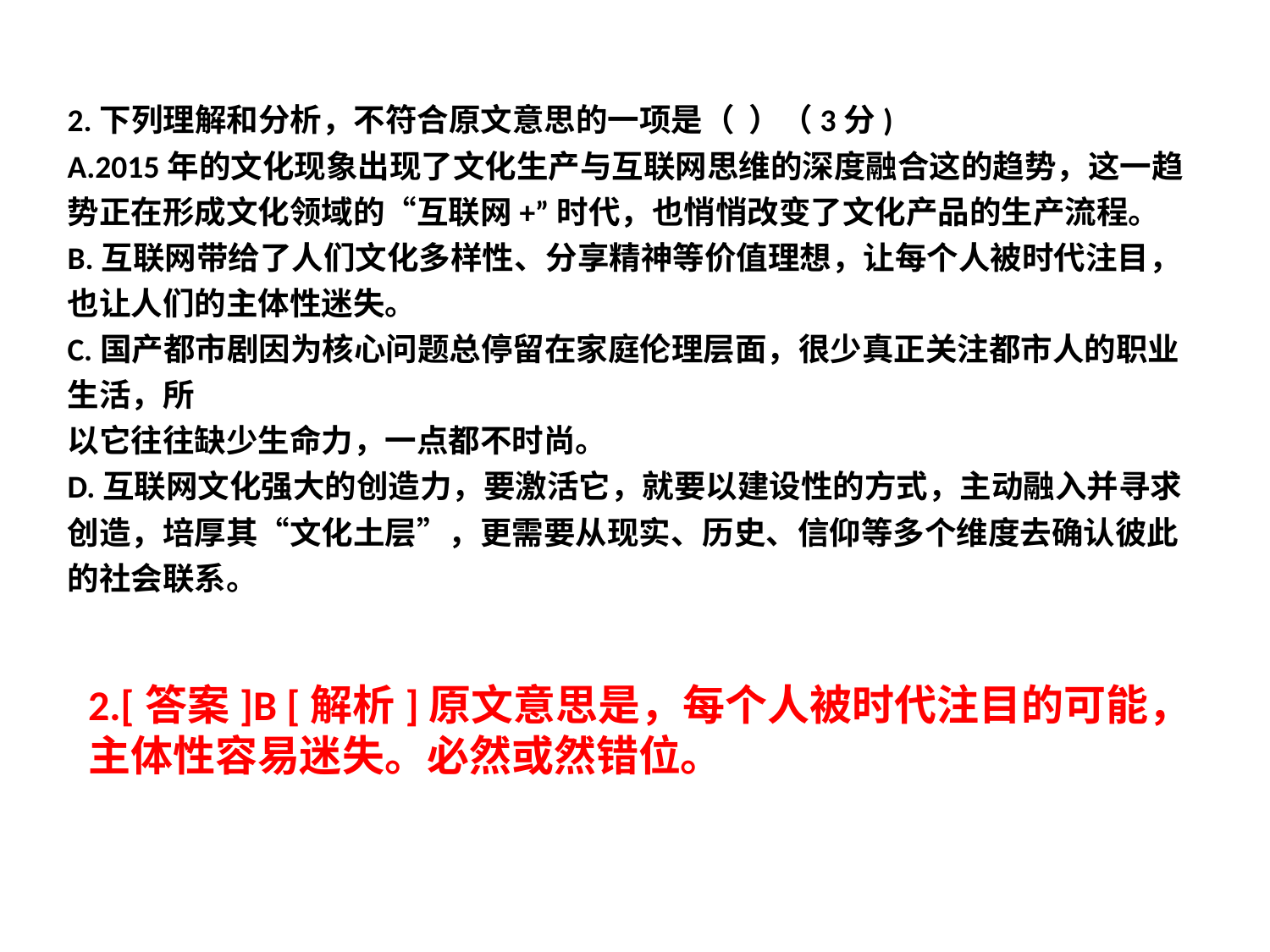

2.下列理解和分析，不符合原文意思的一项是（  ）（3分)
A.2015年的文化现象出现了文化生产与互联网思维的深度融合这的趋势，这一趋势正在形成文化领域的“互联网+”时代，也悄悄改变了文化产品的生产流程。
B.互联网带给了人们文化多样性、分享精神等价值理想，让每个人被时代注目，也让人们的主体性迷失。
C.国产都市剧因为核心问题总停留在家庭伦理层面，很少真正关注都市人的职业生活，所
以它往往缺少生命力，一点都不时尚。
D.互联网文化强大的创造力，要激活它，就要以建设性的方式，主动融入并寻求创造，培厚其“文化土层”，更需要从现实、历史、信仰等多个维度去确认彼此的社会联系。

2.[答案]B [解析]原文意思是，每个人被时代注目的可能，主体性容易迷失。必然或然错位。